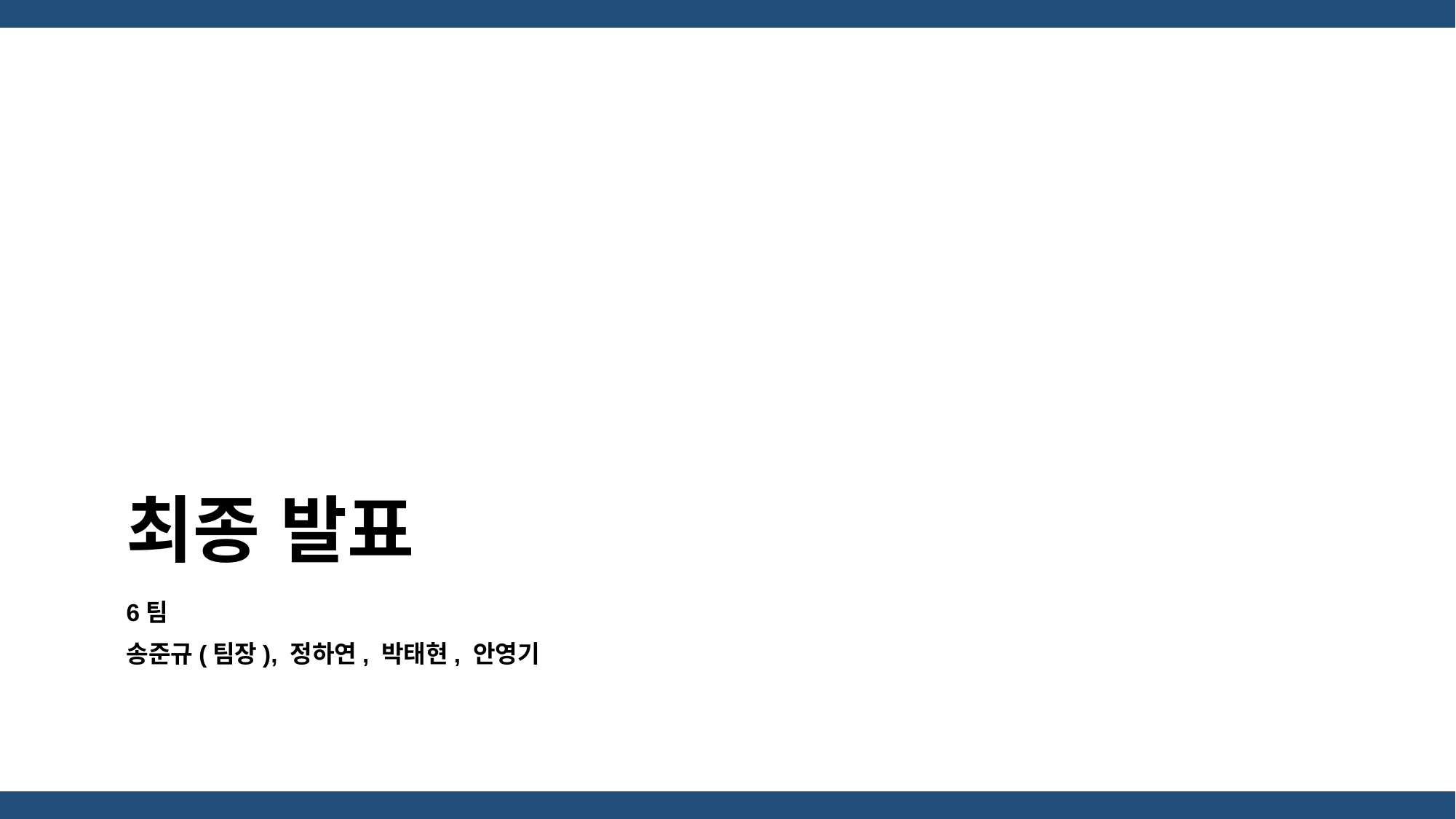

# 최종 발표
6팀
송준규(팀장), 정하연, 박태현, 안영기